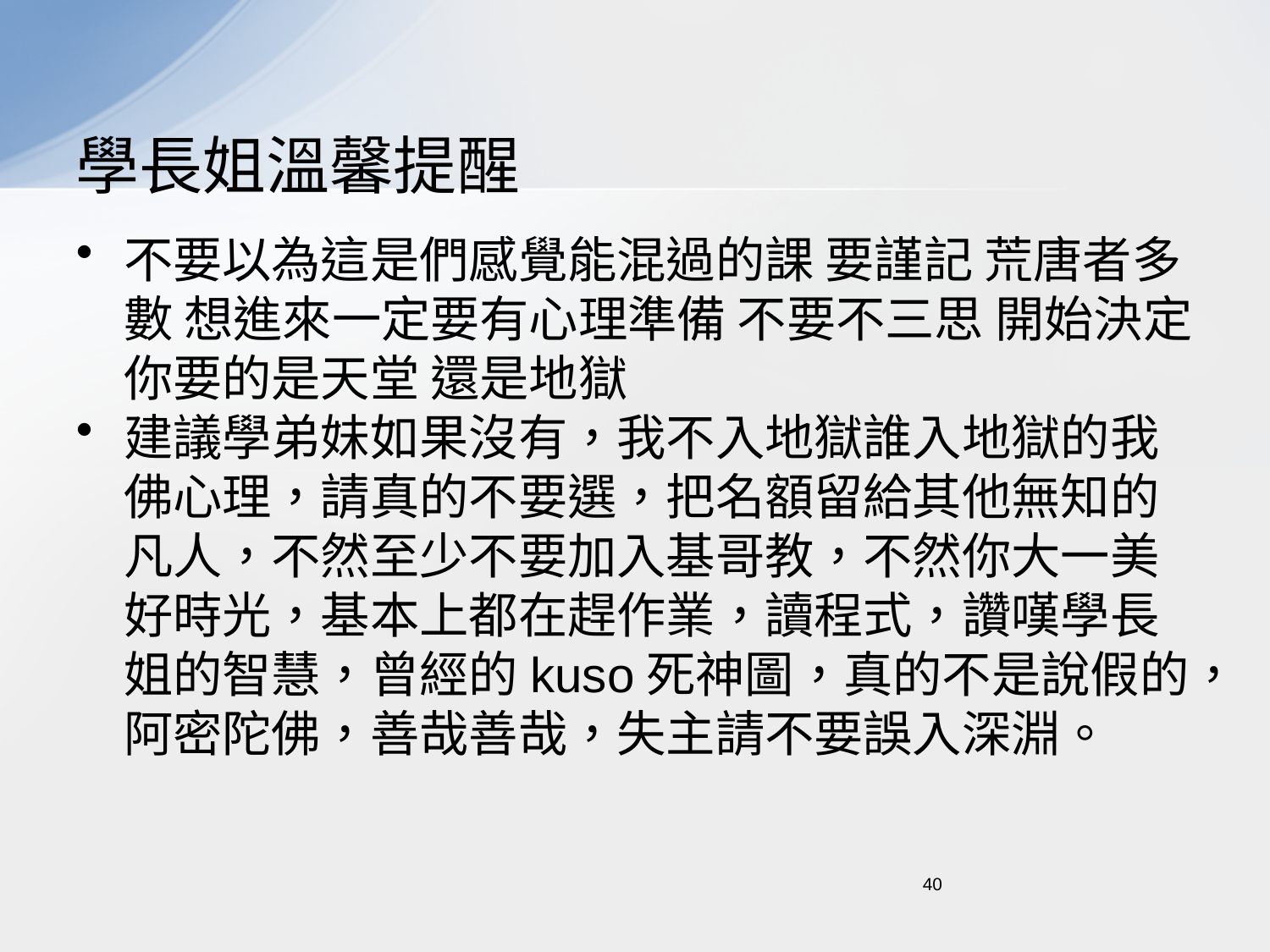

# 學長姐溫馨提醒
不要以為這是們感覺能混過的課 要謹記 荒唐者多數 想進來一定要有心理準備 不要不三思 開始決定 你要的是天堂 還是地獄
建議學弟妹如果沒有，我不入地獄誰入地獄的我佛心理，請真的不要選，把名額留給其他無知的凡人，不然至少不要加入基哥教，不然你大一美好時光，基本上都在趕作業，讀程式，讚嘆學長姐的智慧，曾經的kuso死神圖，真的不是說假的，阿密陀佛，善哉善哉，失主請不要誤入深淵。

40